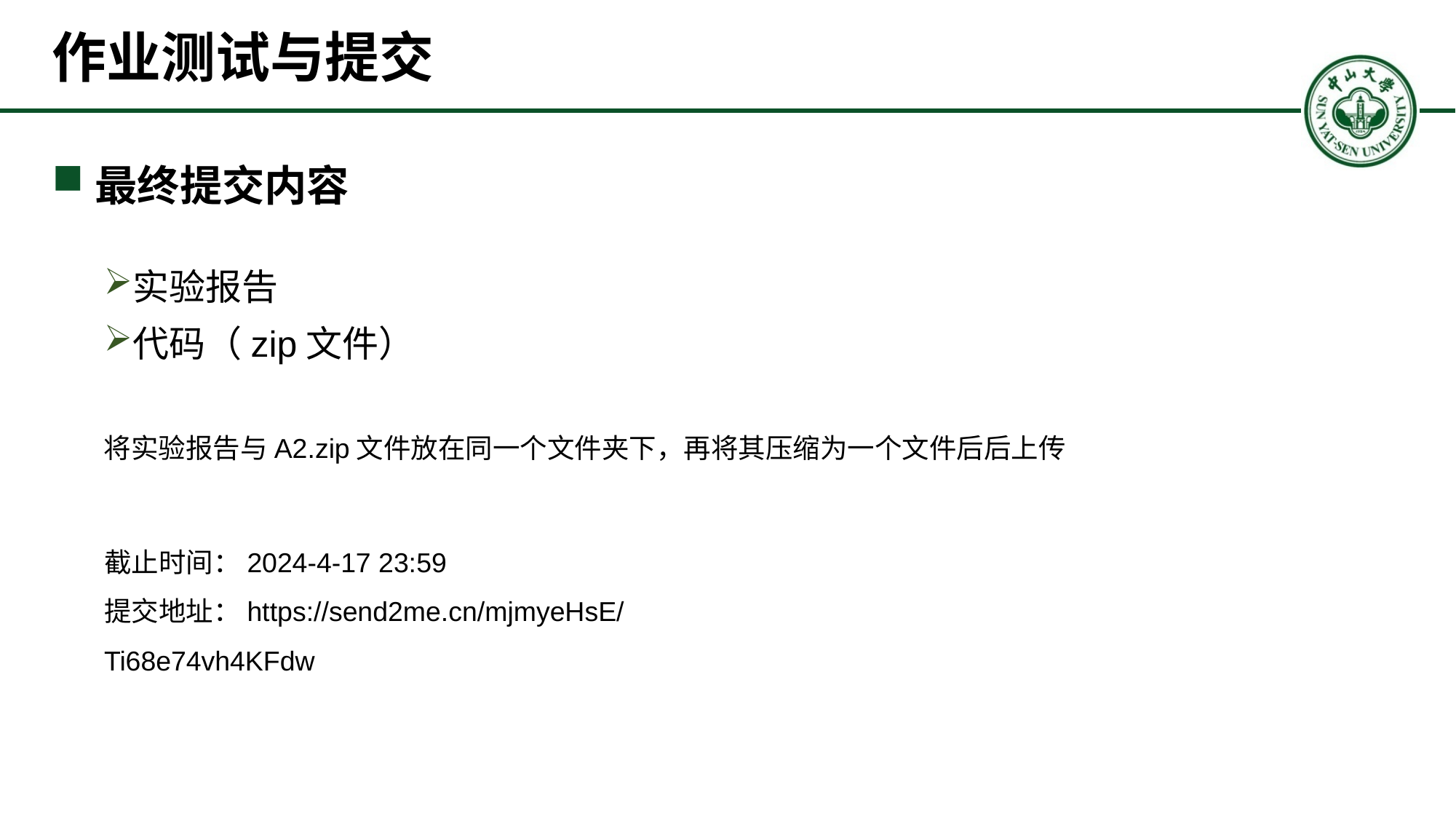

# 作业测试与提交
最终提交内容
实验报告
代码（zip文件）

将实验报告与A2.zip文件放在同一个文件夹下，再将其压缩为一个文件后后上传
截止时间：2024-4-17 23:59
提交地址：https://send2me.cn/mjmyeHsE/Ti68e74vh4KFdw